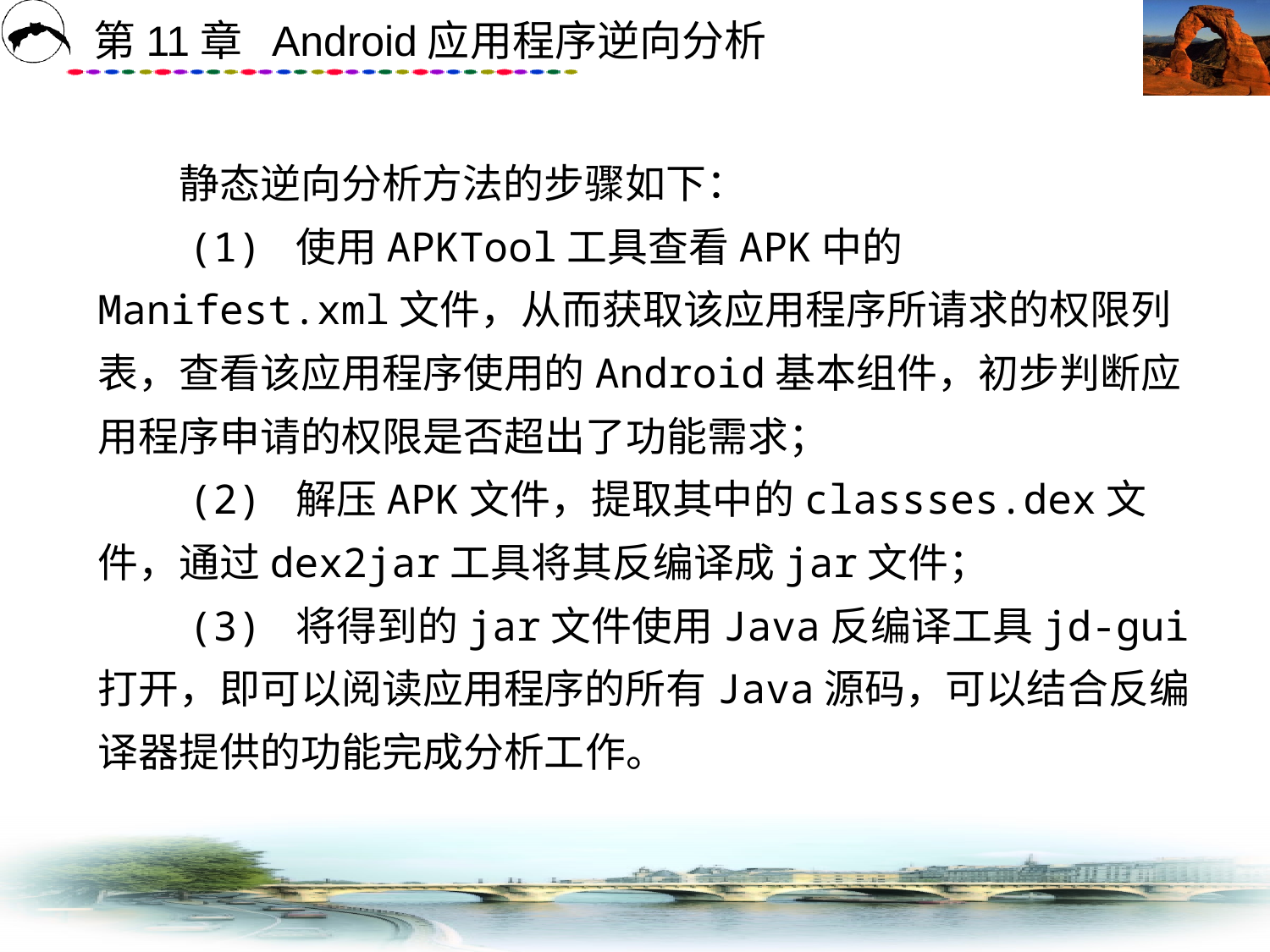

# 静态逆向分析方法的步骤如下： 　　(1) 使用APKTool工具查看APK中的Manifest.xml文件，从而获取该应用程序所请求的权限列表，查看该应用程序使用的Android基本组件，初步判断应用程序申请的权限是否超出了功能需求； 　　(2) 解压APK文件，提取其中的classses.dex文件，通过dex2jar工具将其反编译成jar文件； 　　(3) 将得到的jar文件使用Java反编译工具jd-gui打开，即可以阅读应用程序的所有Java源码，可以结合反编译器提供的功能完成分析工作。